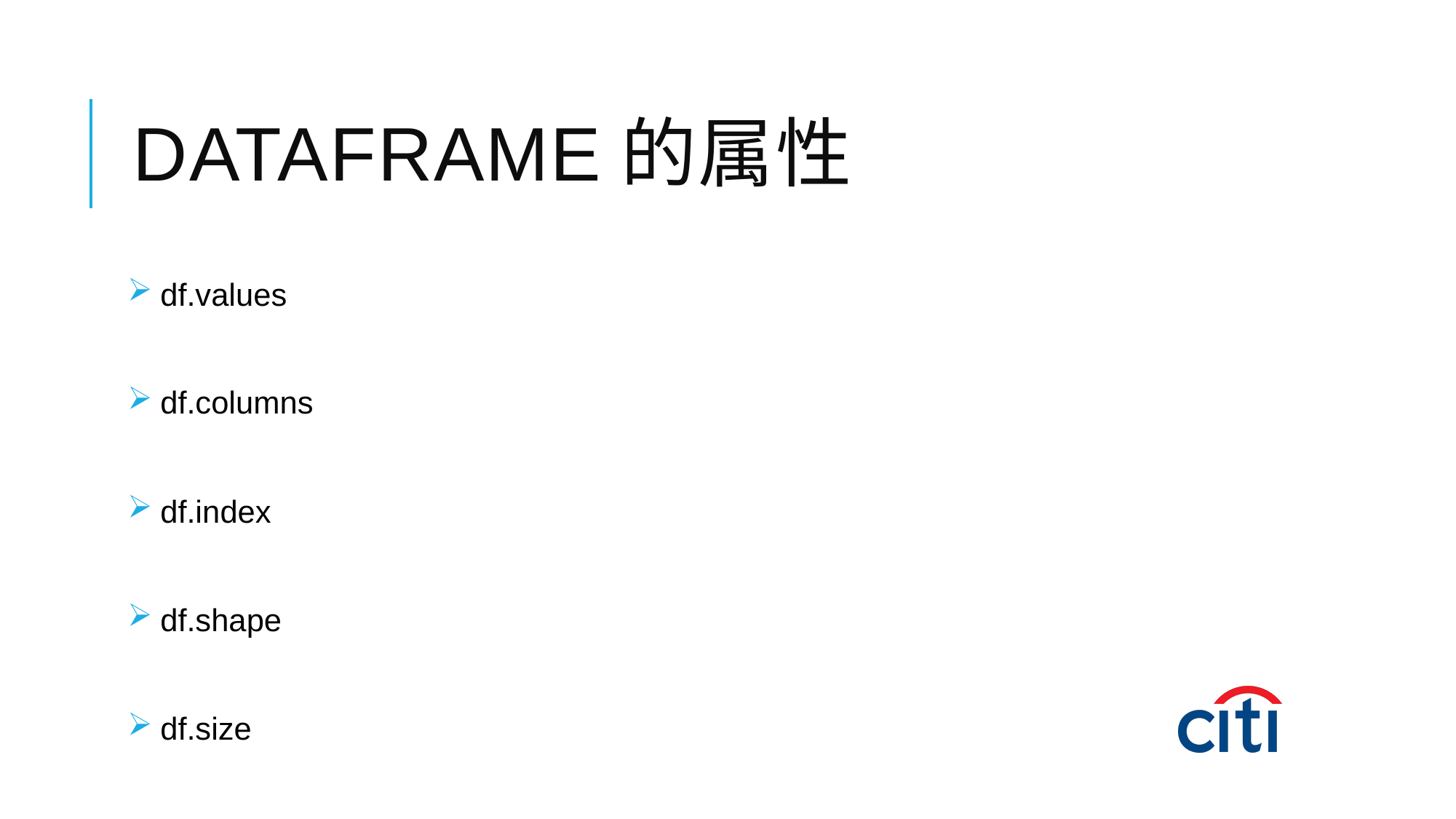

# Dataframe的属性
 df.values

 df.columns

 df.index

 df.shape

 df.size